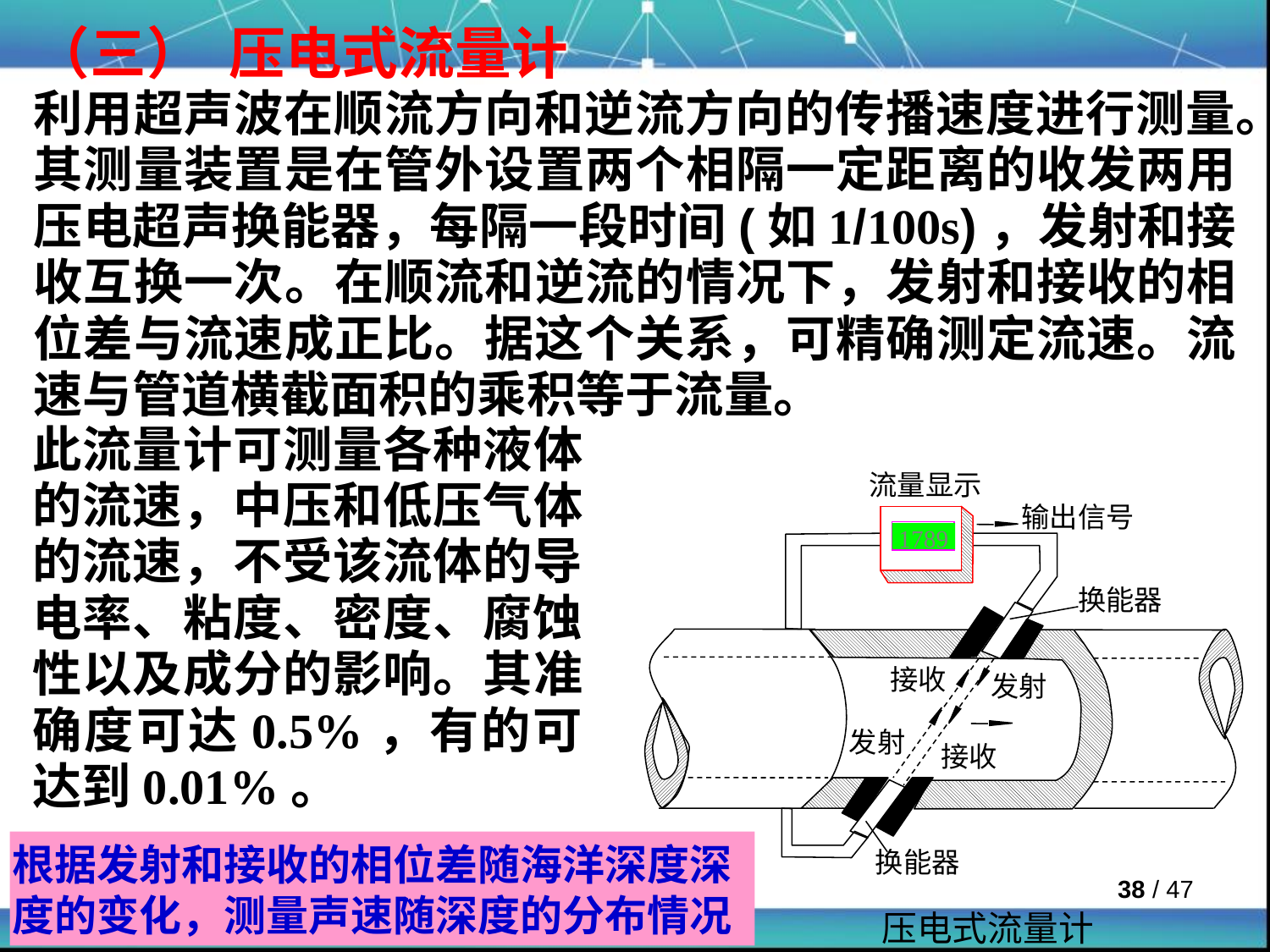

（三）  压电式流量计
利用超声波在顺流方向和逆流方向的传播速度进行测量。其测量装置是在管外设置两个相隔一定距离的收发两用压电超声换能器，每隔一段时间(如1/100s)，发射和接收互换一次。在顺流和逆流的情况下，发射和接收的相位差与流速成正比。据这个关系，可精确测定流速。流速与管道横截面积的乘积等于流量。
此流量计可测量各种液体的流速，中压和低压气体的流速，不受该流体的导电率、粘度、密度、腐蚀性以及成分的影响。其准确度可达0.5%，有的可达到0.01%。
流量显示
输出信号

1789

换能器

接收

发射

发射
接收

换能器
压电式流量计
根据发射和接收的相位差随海洋深度深度的变化，测量声速随深度的分布情况
38 / 47